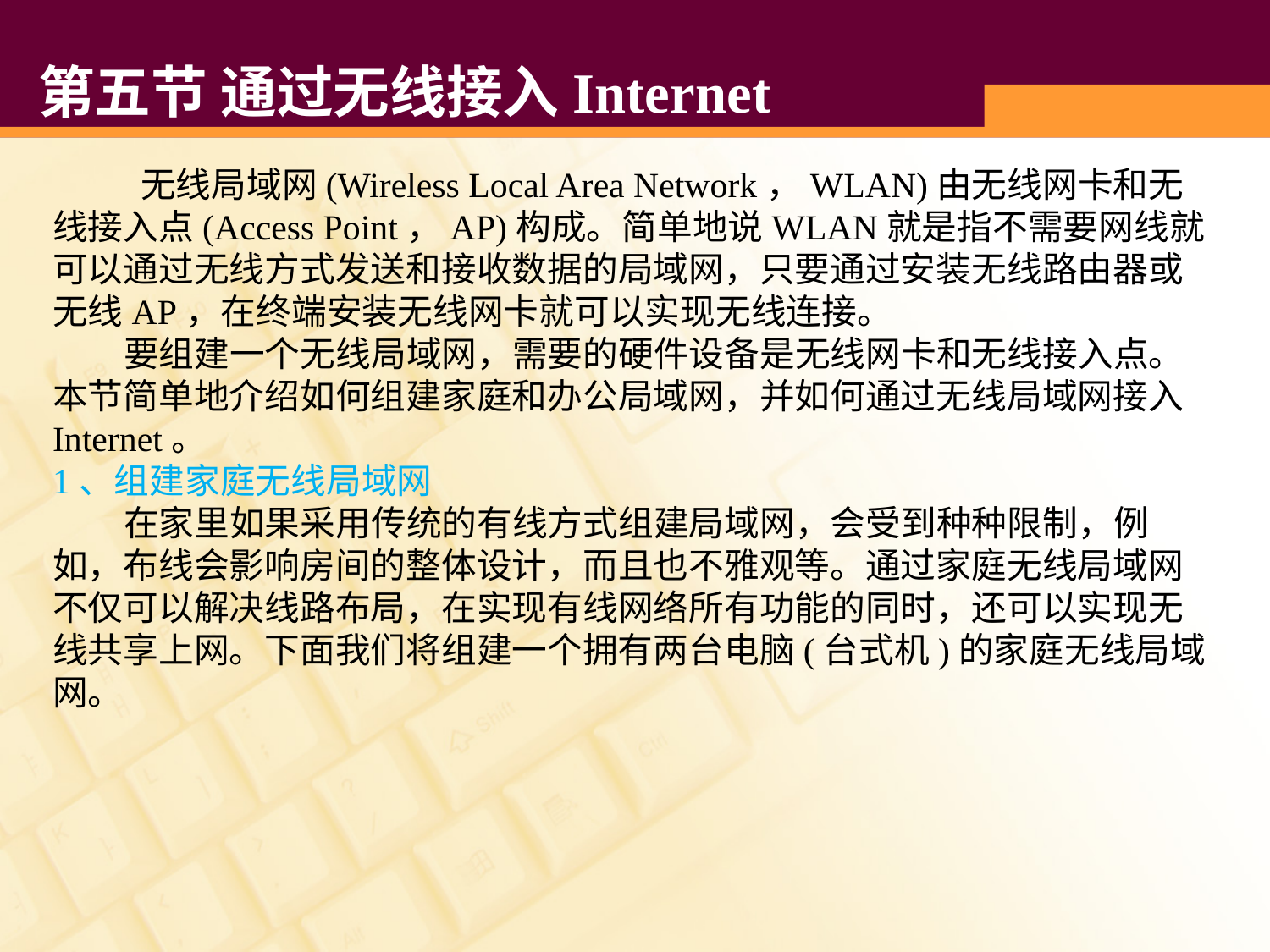

# 第五节 通过无线接入Internet
        无线局域网(Wireless Local Area Network，WLAN)由无线网卡和无线接入点(Access Point，AP)构成。简单地说WLAN就是指不需要网线就可以通过无线方式发送和接收数据的局域网，只要通过安装无线路由器或无线AP，在终端安装无线网卡就可以实现无线连接。
        要组建一个无线局域网，需要的硬件设备是无线网卡和无线接入点。本节简单地介绍如何组建家庭和办公局域网，并如何通过无线局域网接入Internet。
1、组建家庭无线局域网
        在家里如果采用传统的有线方式组建局域网，会受到种种限制，例如，布线会影响房间的整体设计，而且也不雅观等。通过家庭无线局域网不仅可以解决线路布局，在实现有线网络所有功能的同时，还可以实现无线共享上网。下面我们将组建一个拥有两台电脑(台式机)的家庭无线局域网。